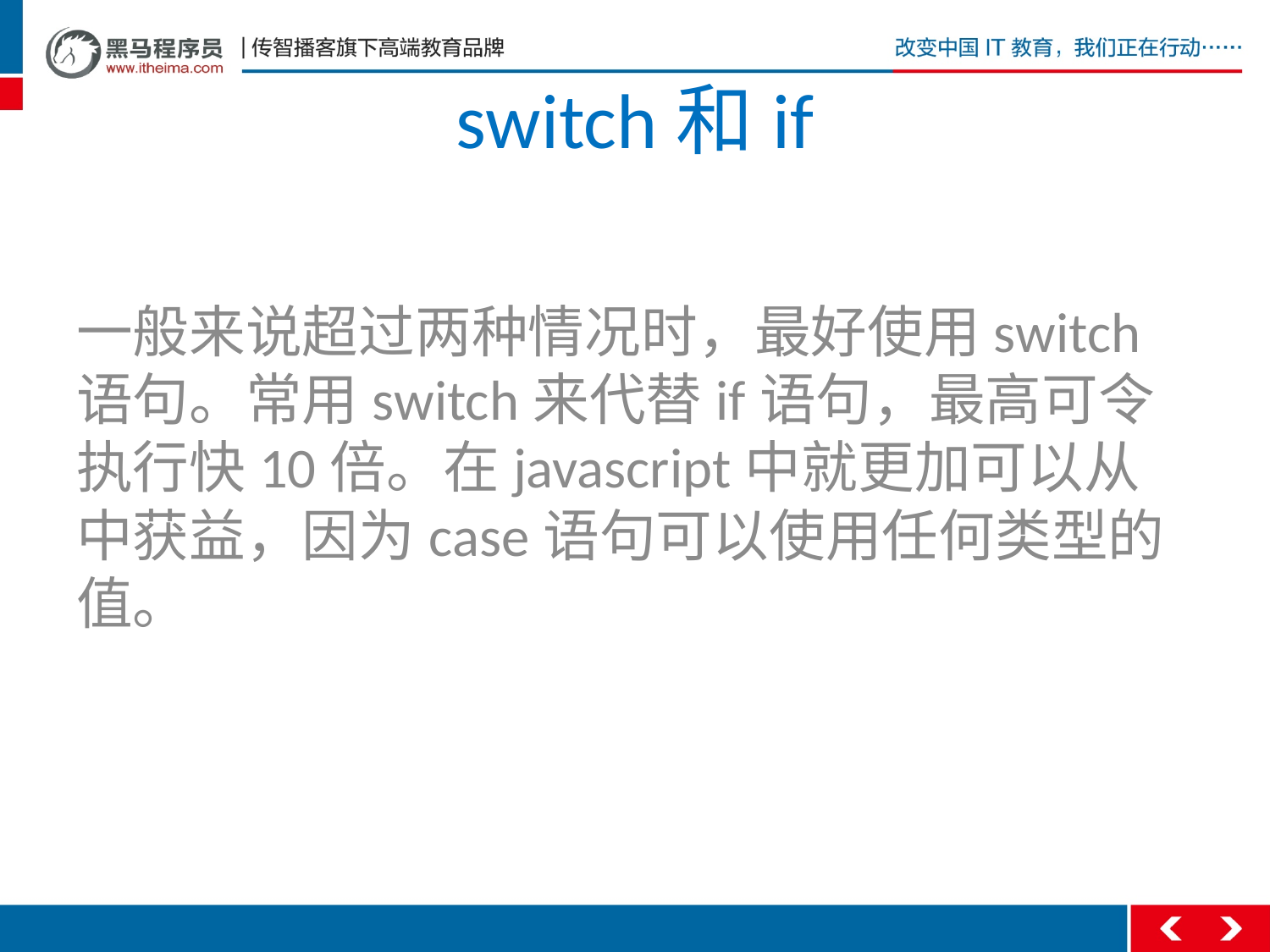

# switch和if
一般来说超过两种情况时，最好使用switch语句。常用switch来代替if语句，最高可令执行快10倍。在javascript中就更加可以从中获益，因为case语句可以使用任何类型的值。